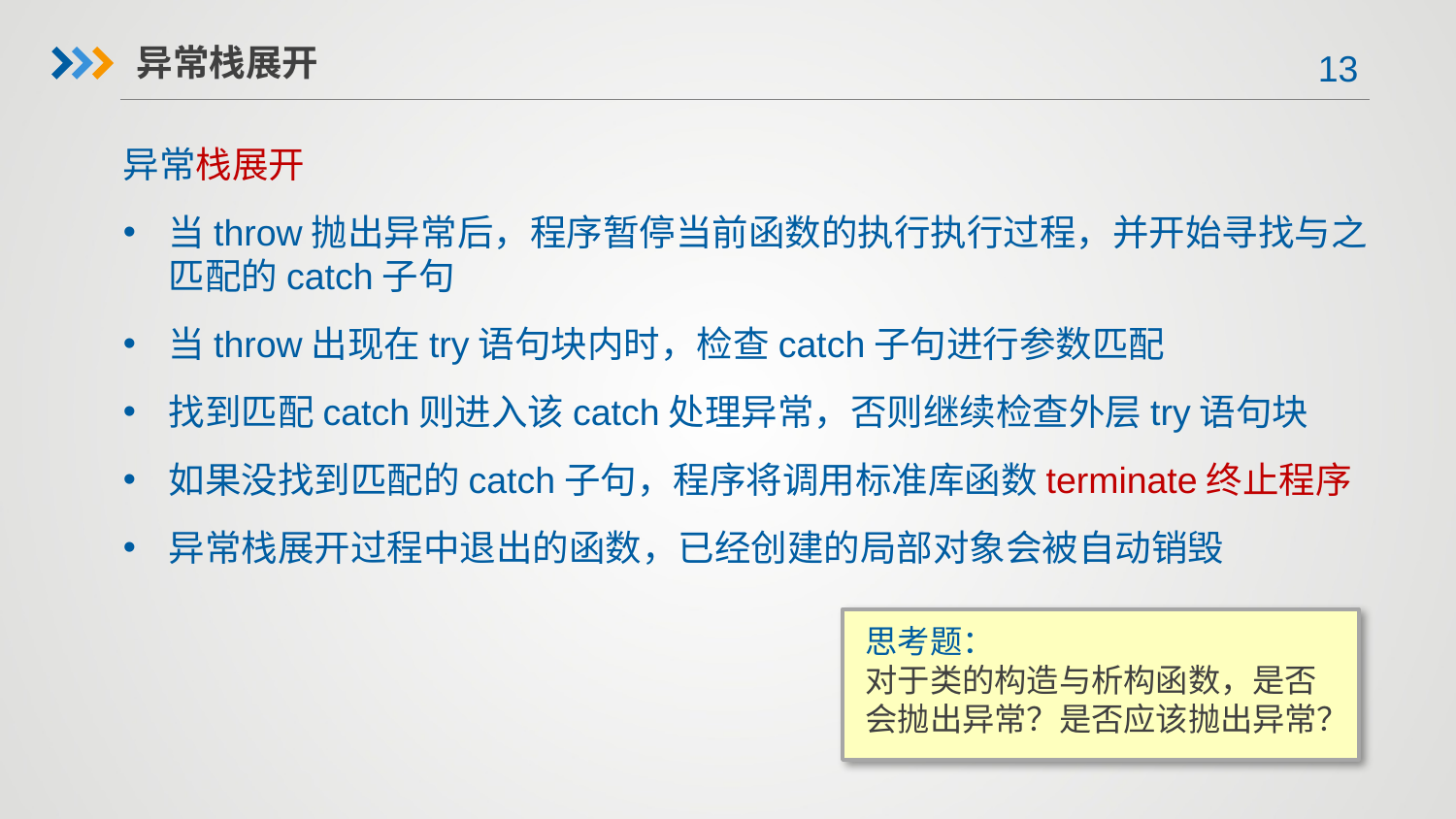

异常栈展开
异常栈展开
当throw抛出异常后，程序暂停当前函数的执行执行过程，并开始寻找与之匹配的catch子句
当throw出现在try语句块内时，检查catch子句进行参数匹配
找到匹配catch则进入该catch处理异常，否则继续检查外层try语句块
如果没找到匹配的catch子句，程序将调用标准库函数terminate终止程序
异常栈展开过程中退出的函数，已经创建的局部对象会被自动销毁

思考题：
对于类的构造与析构函数，是否会抛出异常？是否应该抛出异常？